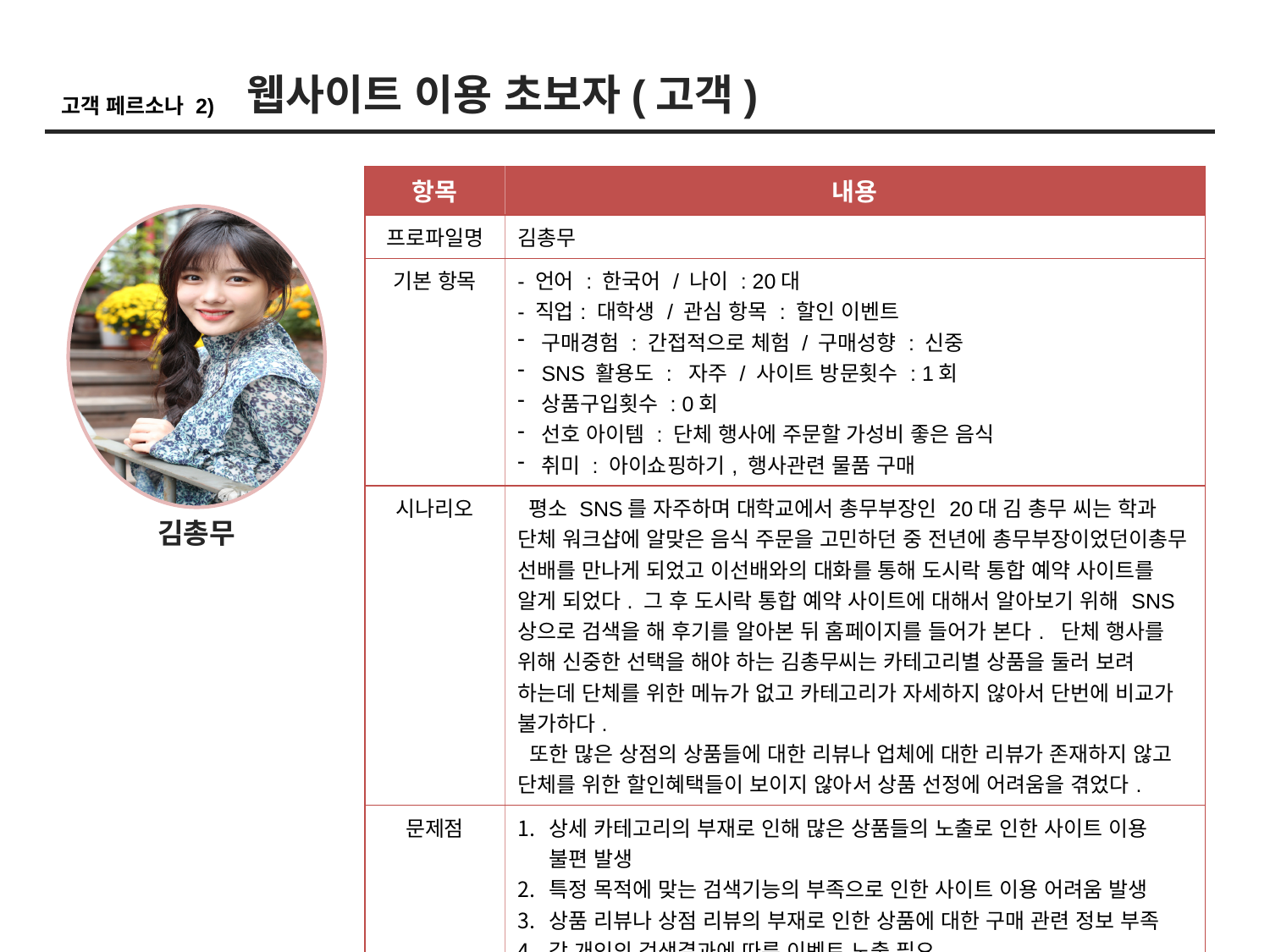

웹사이트 이용 초보자(고객)
고객 페르소나 2)
| 항목 | 내용 |
| --- | --- |
| 프로파일명 | 김총무 |
| 기본 항목 | - 언어 : 한국어 / 나이 : 20대 - 직업: 대학생 / 관심 항목 : 할인 이벤트 구매경험 : 간접적으로 체험 / 구매성향 : 신중 SNS 활용도 : 자주 / 사이트 방문횟수 : 1회 상품구입횟수 : 0회 선호 아이템 : 단체 행사에 주문할 가성비 좋은 음식 취미 : 아이쇼핑하기, 행사관련 물품 구매 |
| 시나리오 | 평소 SNS를 자주하며 대학교에서 총무부장인 20대 김 총무 씨는 학과 단체 워크샵에 알맞은 음식 주문을 고민하던 중 전년에 총무부장이었던이총무 선배를 만나게 되었고 이선배와의 대화를 통해 도시락 통합 예약 사이트를 알게 되었다. 그 후 도시락 통합 예약 사이트에 대해서 알아보기 위해 SNS상으로 검색을 해 후기를 알아본 뒤 홈페이지를 들어가 본다. 단체 행사를 위해 신중한 선택을 해야 하는 김총무씨는 카테고리별 상품을 둘러 보려 하는데 단체를 위한 메뉴가 없고 카테고리가 자세하지 않아서 단번에 비교가 불가하다. 또한 많은 상점의 상품들에 대한 리뷰나 업체에 대한 리뷰가 존재하지 않고 단체를 위한 할인혜택들이 보이지 않아서 상품 선정에 어려움을 겪었다. |
| 문제점 | 상세 카테고리의 부재로 인해 많은 상품들의 노출로 인한 사이트 이용 불편 발생 특정 목적에 맞는 검색기능의 부족으로 인한 사이트 이용 어려움 발생 상품 리뷰나 상점 리뷰의 부재로 인한 상품에 대한 구매 관련 정보 부족 각 개인의 검색결과에 따른 이벤트 노출 필요 |

김총무